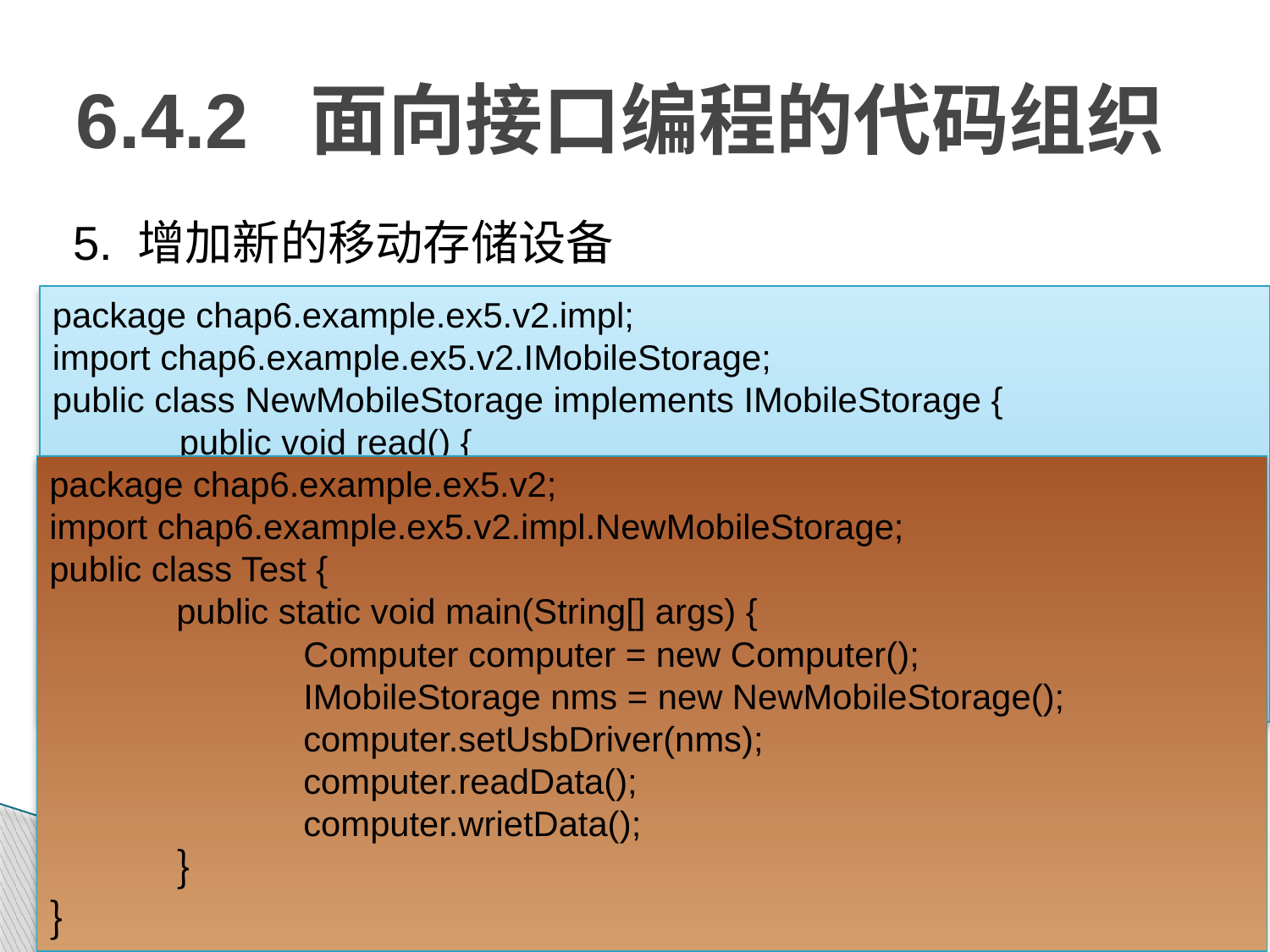

# 6.4.2  面向接口编程的代码组织
5. 增加新的移动存储设备
package chap6.example.ex5.v2.impl;
import chap6.example.ex5.v2.IMobileStorage;
public class NewMobileStorage implements IMobileStorage {
	public void read() {
	System.out.println("Reading from NewMobileStorage……");
	}
	public void write() {
		System.out.println("Writing to NewMobileStorage……");
	}
}
package chap6.example.ex5.v2;
import chap6.example.ex5.v2.impl.NewMobileStorage;
public class Test {
	public static void main(String[] args) {
		Computer computer = new Computer();
		IMobileStorage nms = new NewMobileStorage();
		computer.setUsbDriver(nms);
		computer.readData();
		computer.wrietData();
	｝
｝